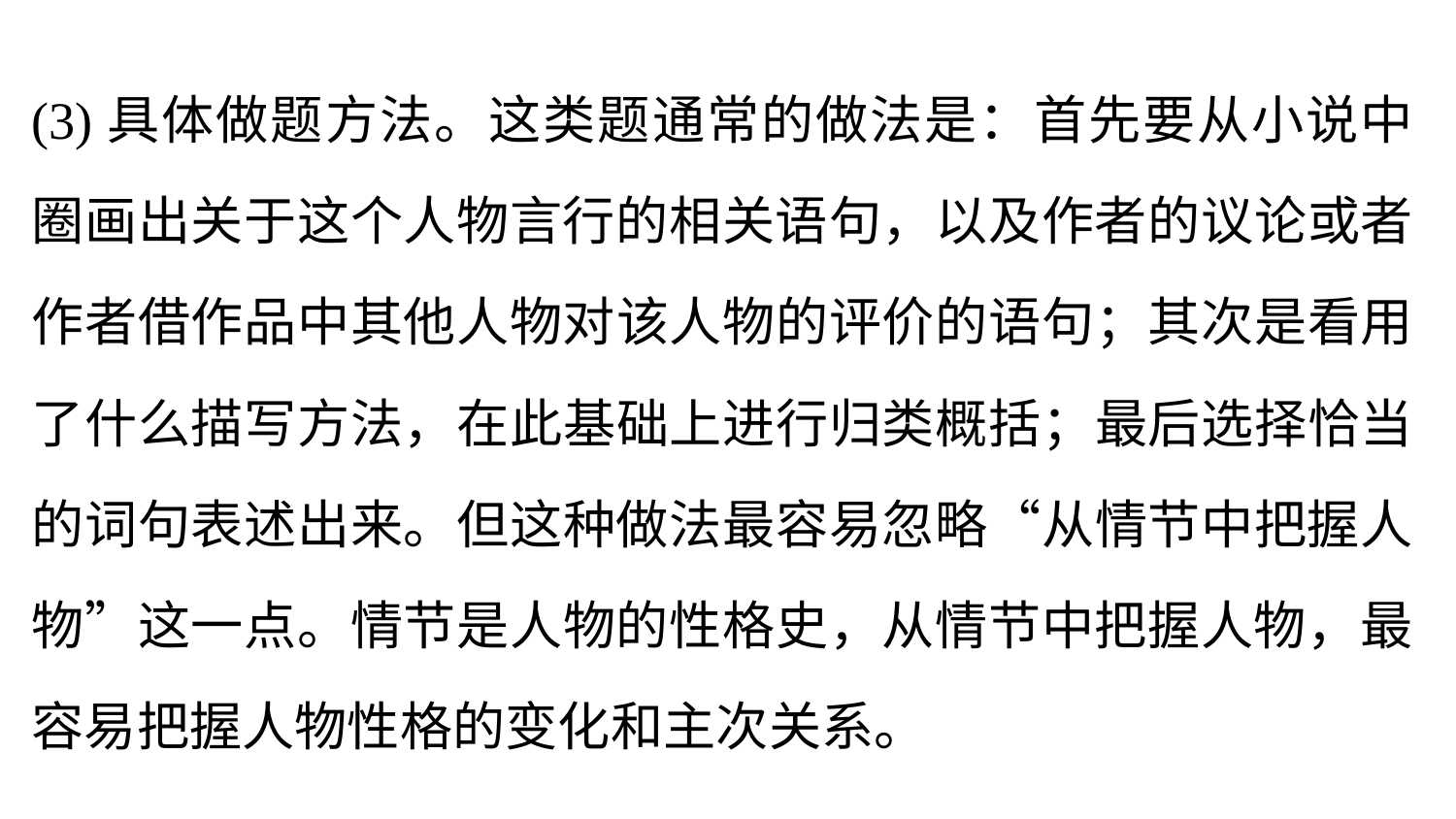

(3)具体做题方法。这类题通常的做法是：首先要从小说中圈画出关于这个人物言行的相关语句，以及作者的议论或者作者借作品中其他人物对该人物的评价的语句；其次是看用了什么描写方法，在此基础上进行归类概括；最后选择恰当的词句表述出来。但这种做法最容易忽略“从情节中把握人物”这一点。情节是人物的性格史，从情节中把握人物，最容易把握人物性格的变化和主次关系。